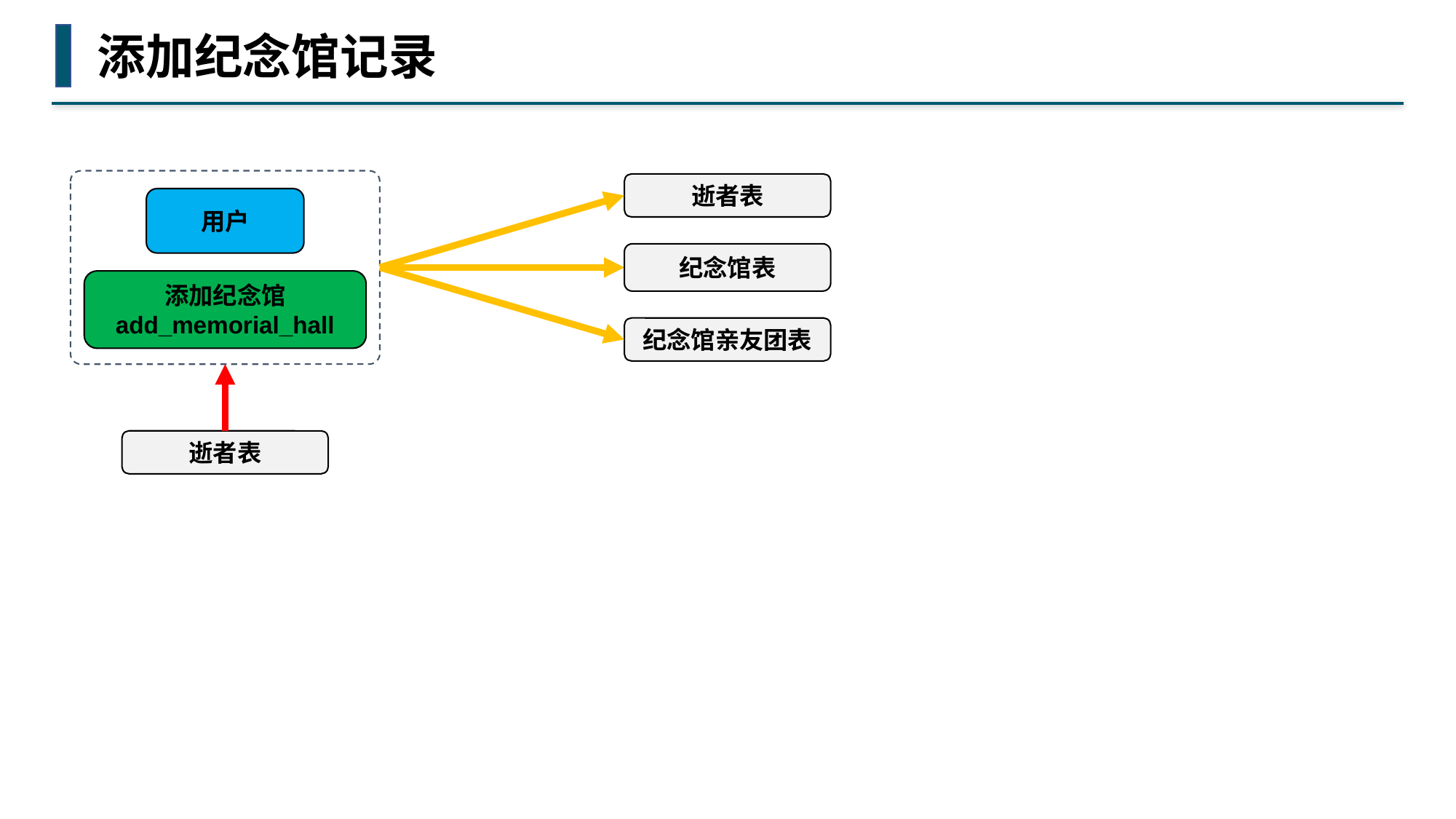

添加纪念馆记录

逝者表
用户
添加纪念馆
add_memorial_hall
纪念馆表
纪念馆亲友团表
逝者表